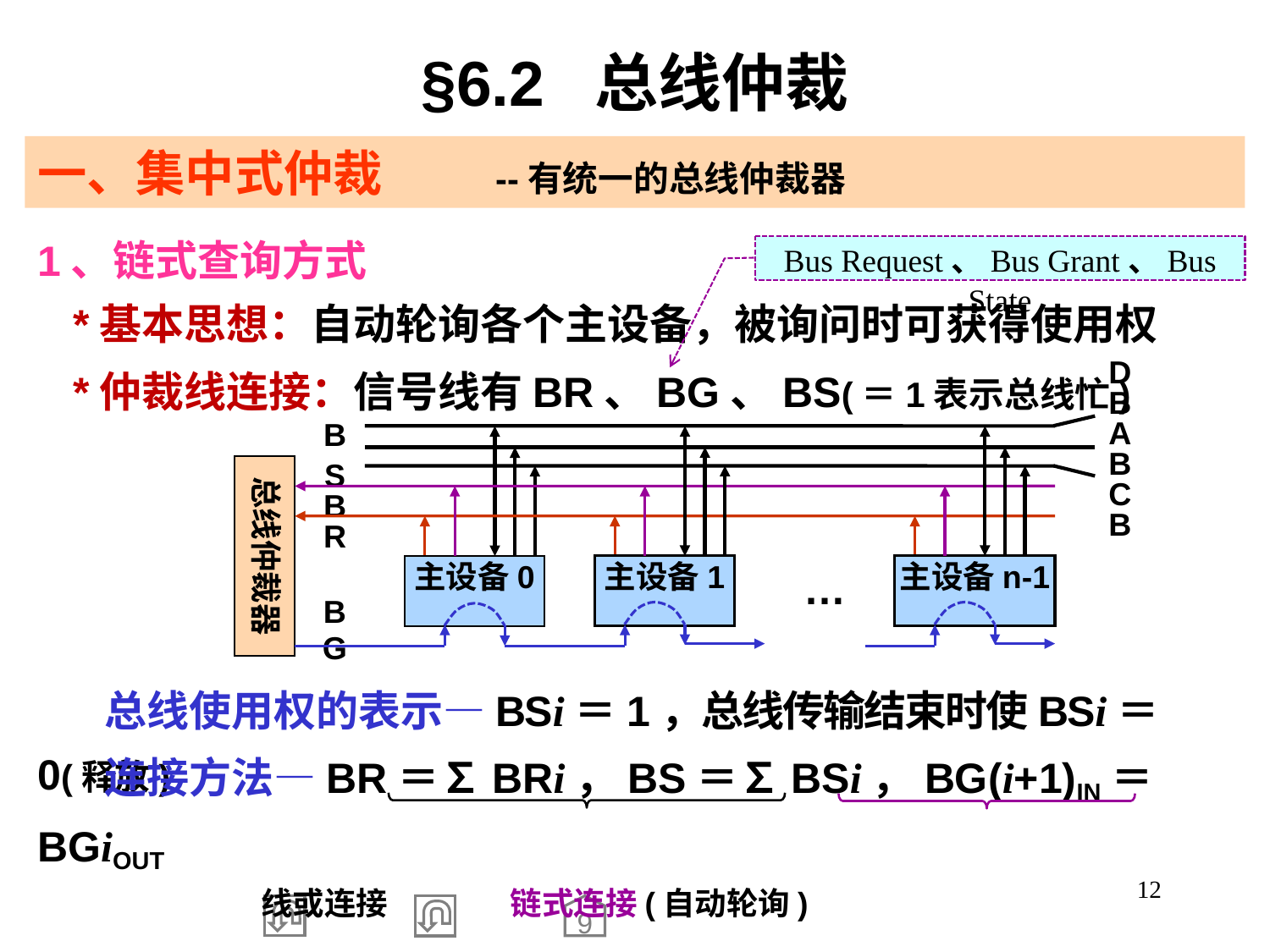

§6.2  总线仲裁
一、集中式仲裁         --有统一的总线仲裁器
1、链式查询方式
   *基本思想：自动轮询各个主设备，被询问时可获得使用权
Bus Request、Bus Grant、Bus State
   *仲裁线连接：信号线有BR、BG、BS(＝1表示总线忙)
DB
AB
CB
BS
BR
总线仲裁器
主设备1

主设备n-1

主设备0

…

BG
      总线使用权的表示—BSi＝1，总线传输结束时使BSi＝0(释放)

      连接方法—BR＝∑BRi，BS＝∑BSi，BG(i+1)IN＝BGiOUT
                              线或连接                 链式连接(自动轮询)
12

9